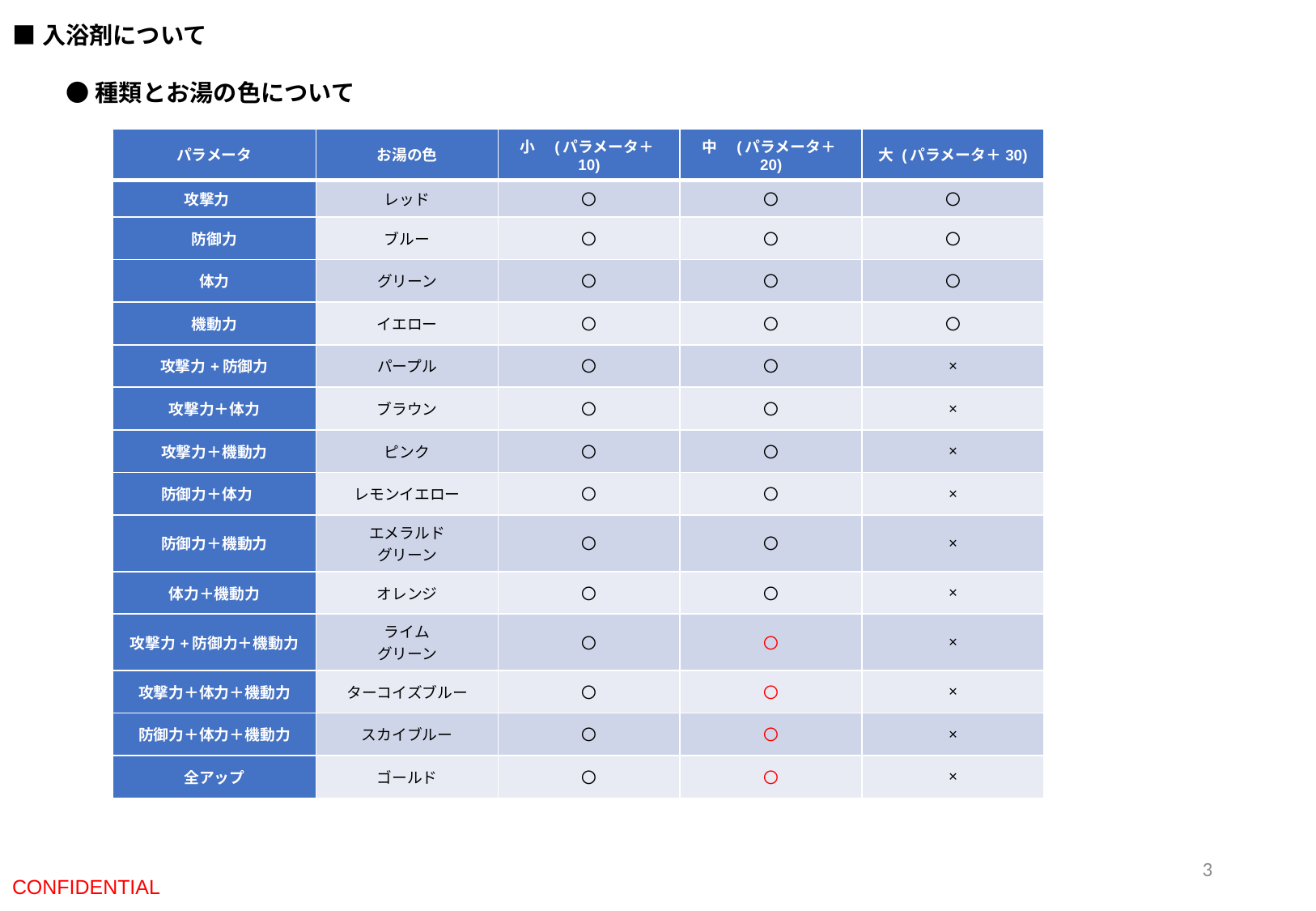

■入浴剤について
●種類とお湯の色について
| パラメータ | お湯の色 | 小　(パラメータ＋10) | 中　(パラメータ＋20) | 大 (パラメータ＋30) |
| --- | --- | --- | --- | --- |
| 攻撃力 | レッド | 〇 | 〇 | 〇 |
| 防御力 | ブルー | 〇 | 〇 | 〇 |
| 体力 | グリーン | 〇 | 〇 | 〇 |
| 機動力 | イエロー | 〇 | 〇 | 〇 |
| 攻撃力+防御力 | パープル | 〇 | 〇 | × |
| 攻撃力＋体力 | ブラウン | 〇 | 〇 | × |
| 攻撃力＋機動力 | ピンク | 〇 | 〇 | × |
| 防御力＋体力 | レモンイエロー | 〇 | 〇 | × |
| 防御力＋機動力 | エメラルド グリーン | 〇 | 〇 | × |
| 体力＋機動力 | オレンジ | 〇 | 〇 | × |
| 攻撃力+防御力＋機動力 | ライム グリーン | 〇 | 〇 | × |
| 攻撃力＋体力＋機動力 | ターコイズブルー | 〇 | 〇 | × |
| 防御力＋体力＋機動力 | スカイブルー | 〇 | 〇 | × |
| 全アップ | ゴールド | 〇 | 〇 | × |
3
CONFIDENTIAL